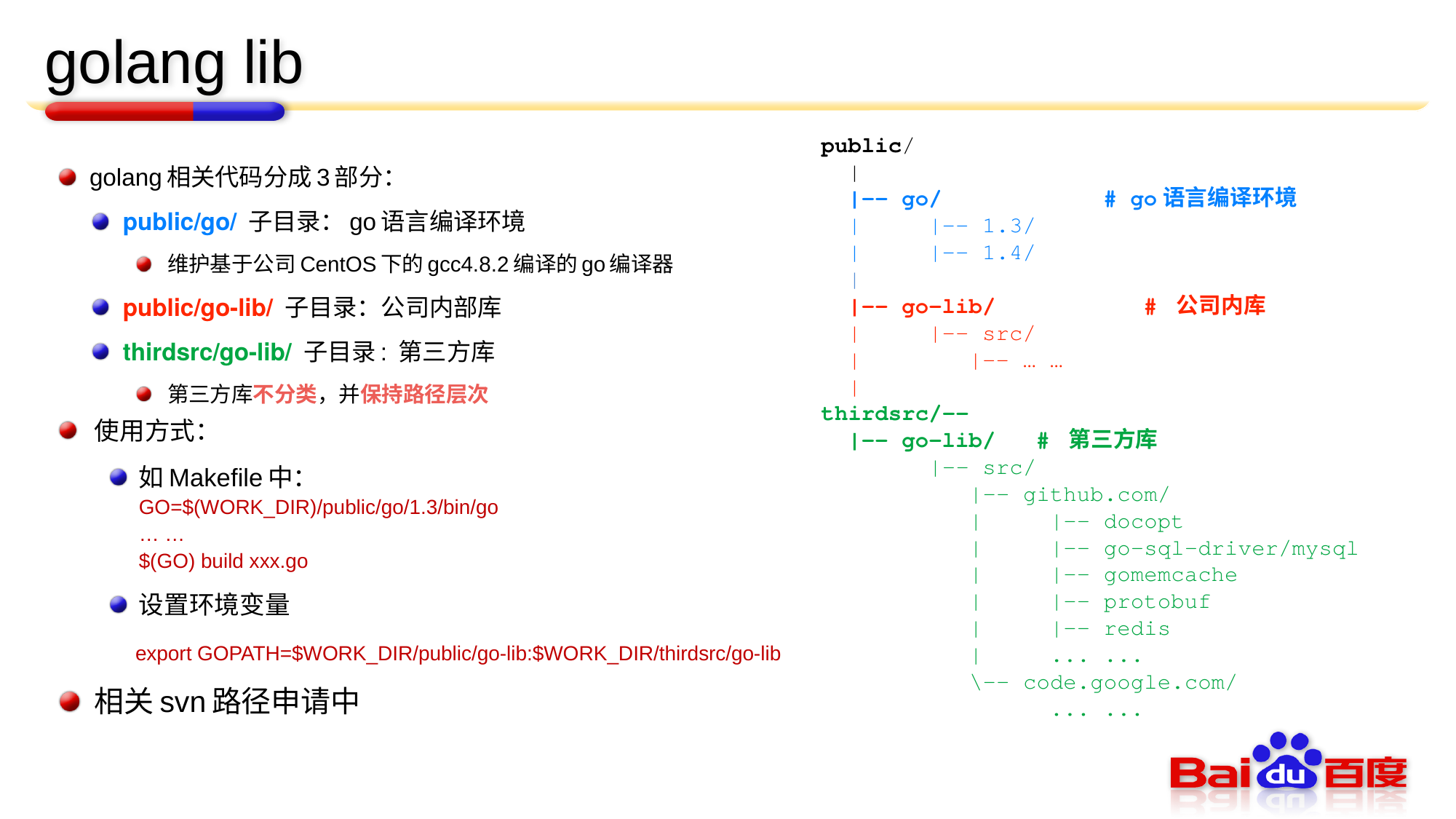

# golang lib
public/
  |
  |-- go/            # go语言编译环境
  |     |-- 1.3/
  |     |-- 1.4/
  |
  |-- go-lib/           # 公司内库
  |     |-- src/
  |        |-- … …
  |
thirdsrc/--
  |-- go-lib/   # 第三方库
        |-- src/
           |-- github.com/
           |     |-- docopt
           |     |-- go-sql-driver/mysql
           |     |-- gomemcache
           |     |-- protobuf
           |     |-- redis
           |     ... ...
           \-- code.google.com/
                 ... ...
golang相关代码分成3部分：
public/go/ 子目录：go语言编译环境
维护基于公司CentOS下的gcc4.8.2编译的go编译器
public/go-lib/ 子目录：公司内部库
thirdsrc/go-lib/ 子目录: 第三方库
第三方库不分类，并保持路径层次
使用方式：
如Makefile中：
GO=$(WORK_DIR)/public/go/1.3/bin/go
… …
$(GO) build xxx.go
设置环境变量
    export GOPATH=$WORK_DIR/public/go-lib:$WORK_DIR/thirdsrc/go-lib
相关svn路径申请中